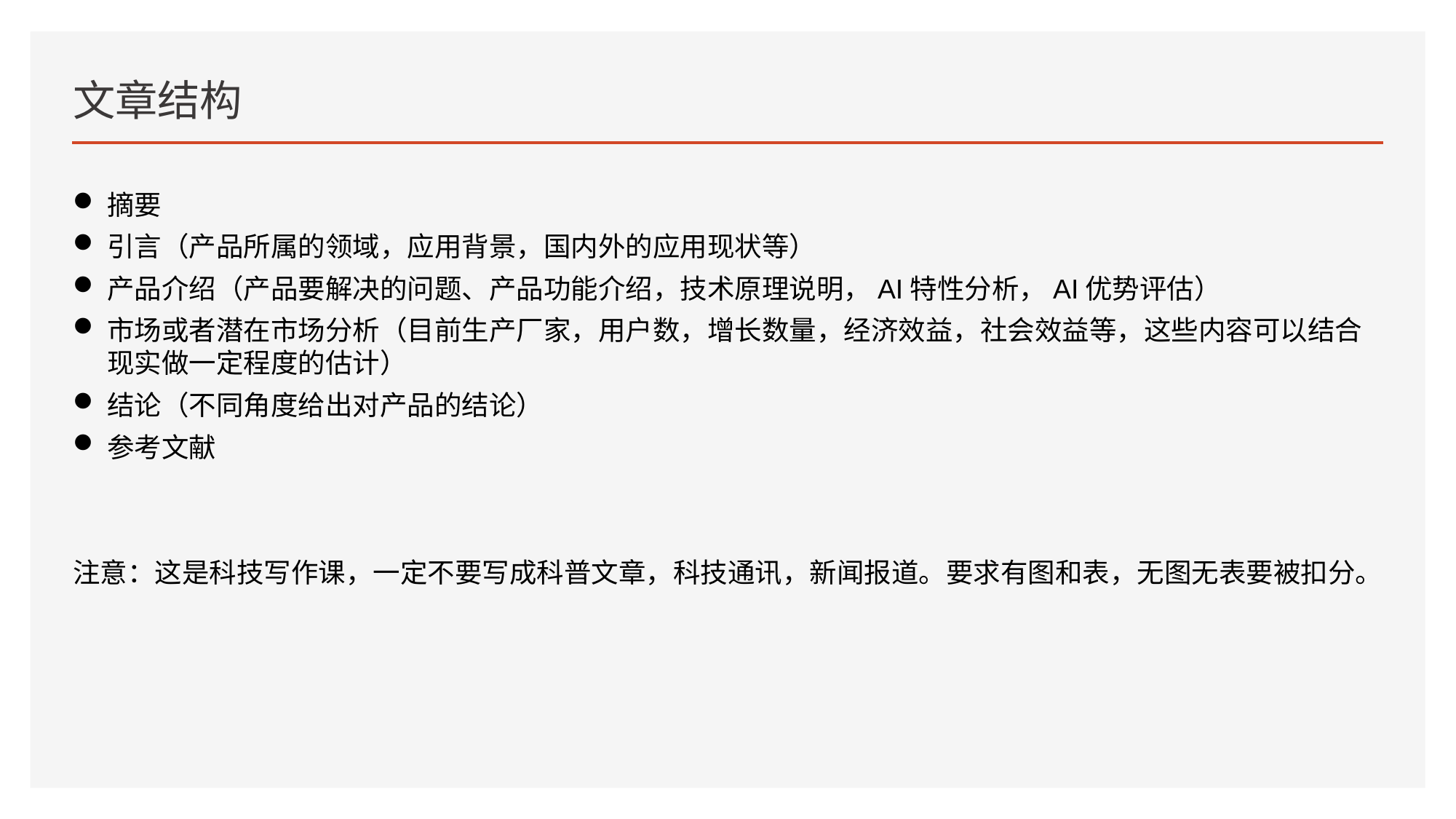

# 文章结构
摘要
引言（产品所属的领域，应用背景，国内外的应用现状等）
产品介绍（产品要解决的问题、产品功能介绍，技术原理说明，AI特性分析，AI优势评估）
市场或者潜在市场分析（目前生产厂家，用户数，增长数量，经济效益，社会效益等，这些内容可以结合现实做一定程度的估计）
结论（不同角度给出对产品的结论）
参考文献

注意：这是科技写作课，一定不要写成科普文章，科技通讯，新闻报道。要求有图和表，无图无表要被扣分。